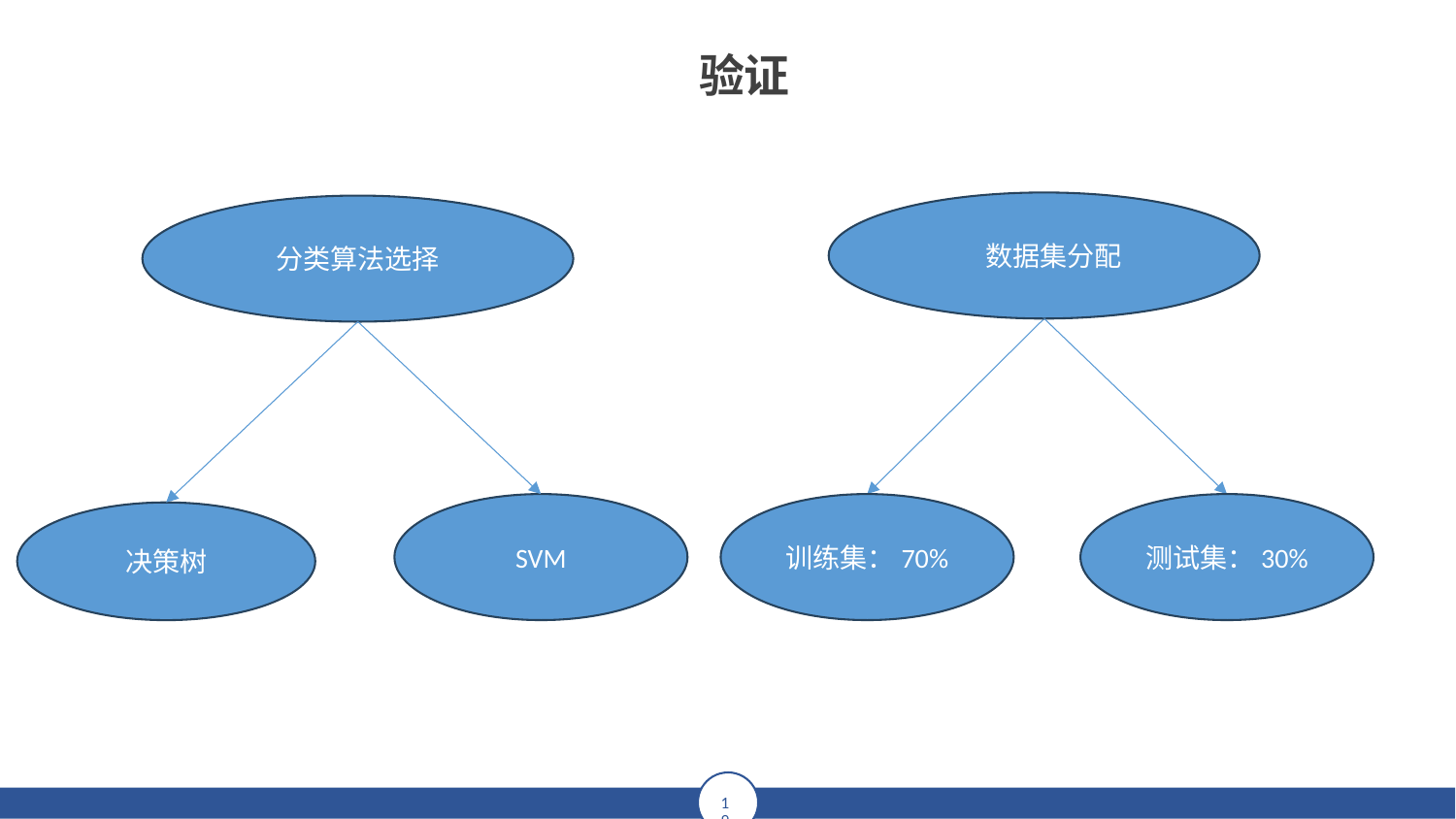

验证
  数据集分配
分类算法选择
SVM
训练集：70%
测试集：30%
决策树
延时符